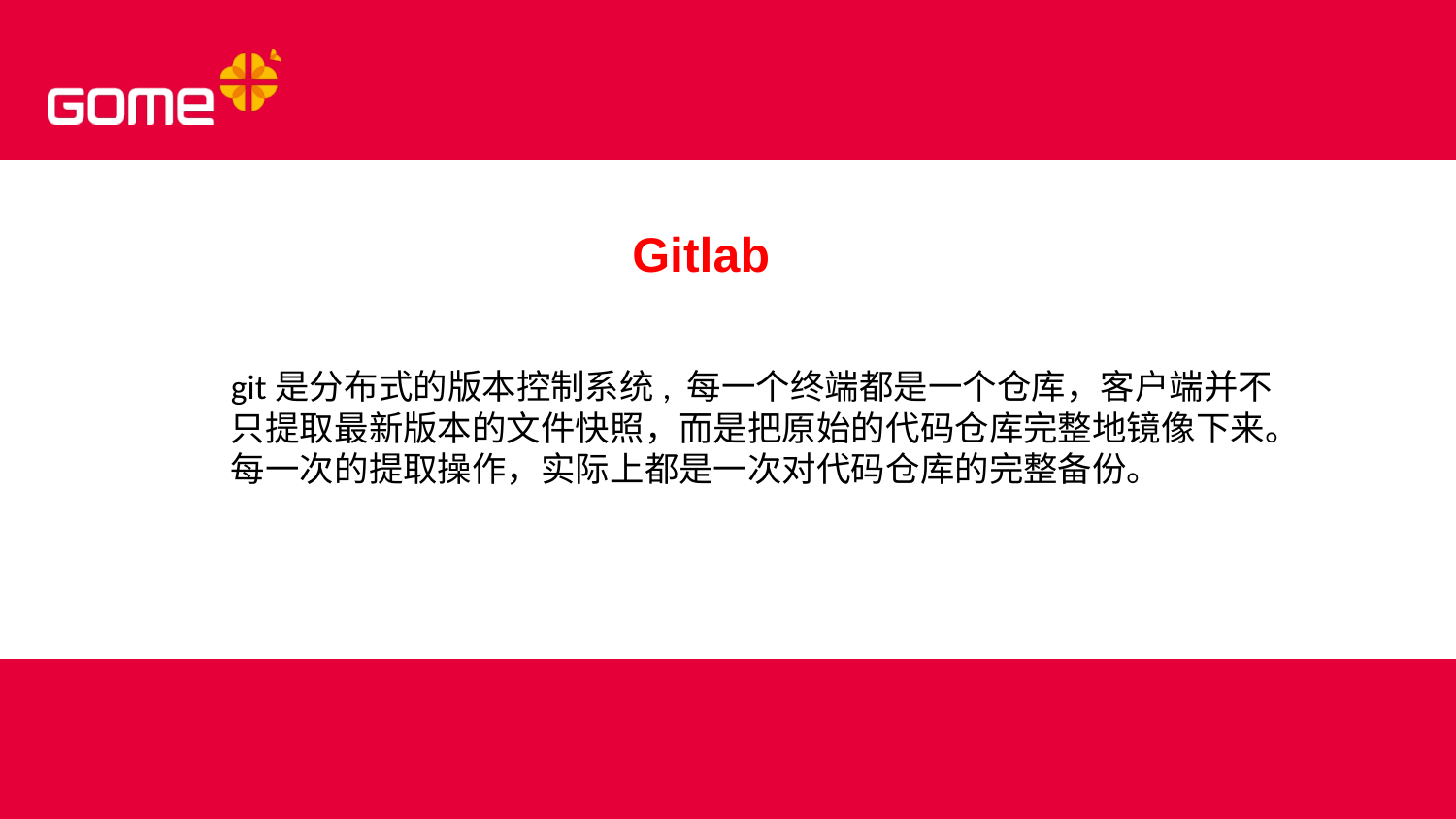

Gitlab

git是分布式的版本控制系统, 每一个终端都是一个仓库，客户端并不只提取最新版本的文件快照，而是把原始的代码仓库完整地镜像下来。每一次的提取操作，实际上都是一次对代码仓库的完整备份。